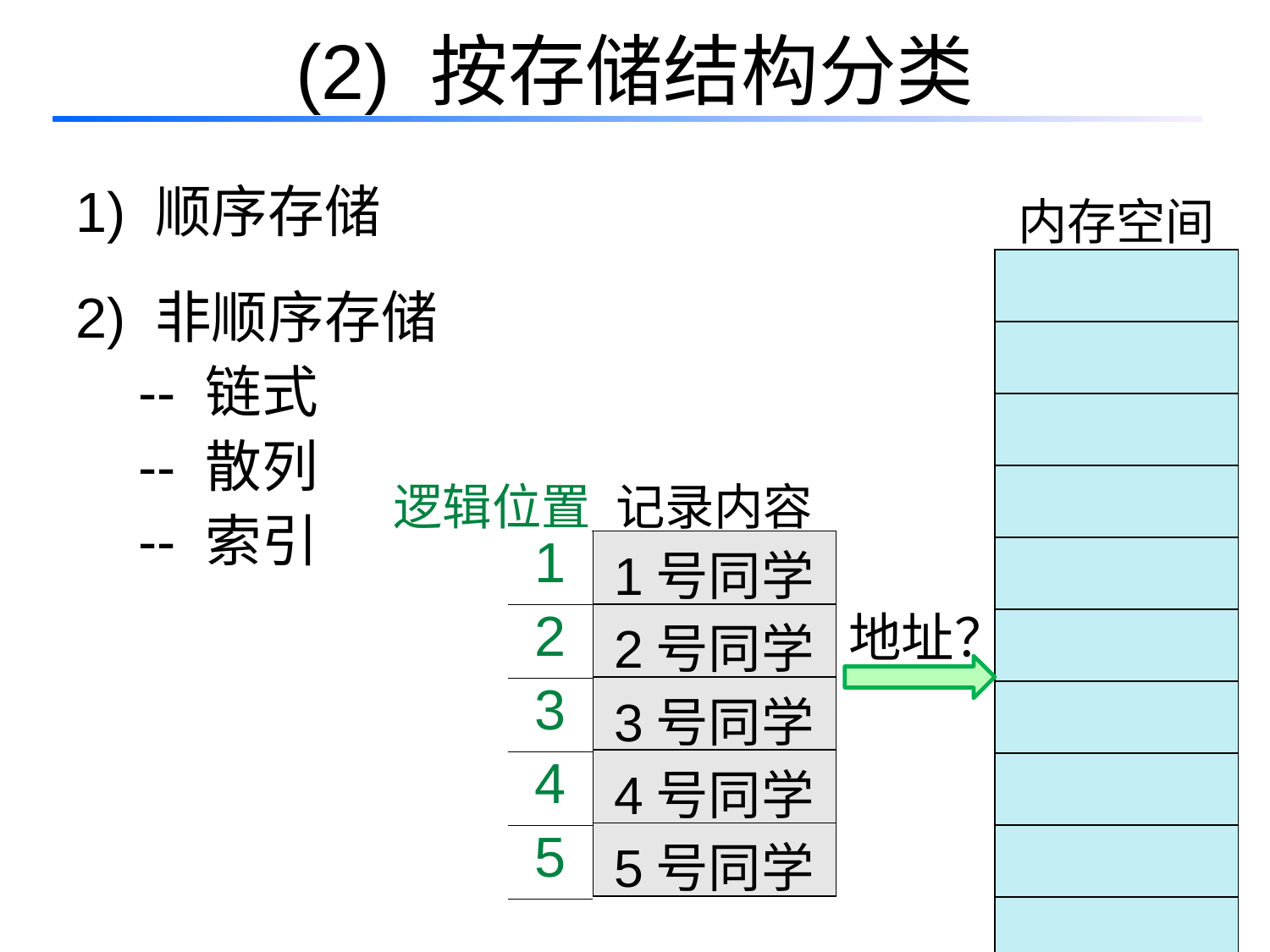

# (2) 按存储结构分类

1) 顺序存储
内存空间
2) 非顺序存储
    -- 链式
    -- 散列
    -- 索引
|  |
| --- |
|  |
|  |
|  |
|  |
|  |
|  |
|  |
|  |
|  |
逻辑位置
记录内容
| 1 |
| --- |
| 2 |
| 3 |
| 4 |
| 5 |
| 1号同学 |
| --- |
| 2号同学 |
| 3号同学 |
| 4号同学 |
| 5号同学 |
地址？